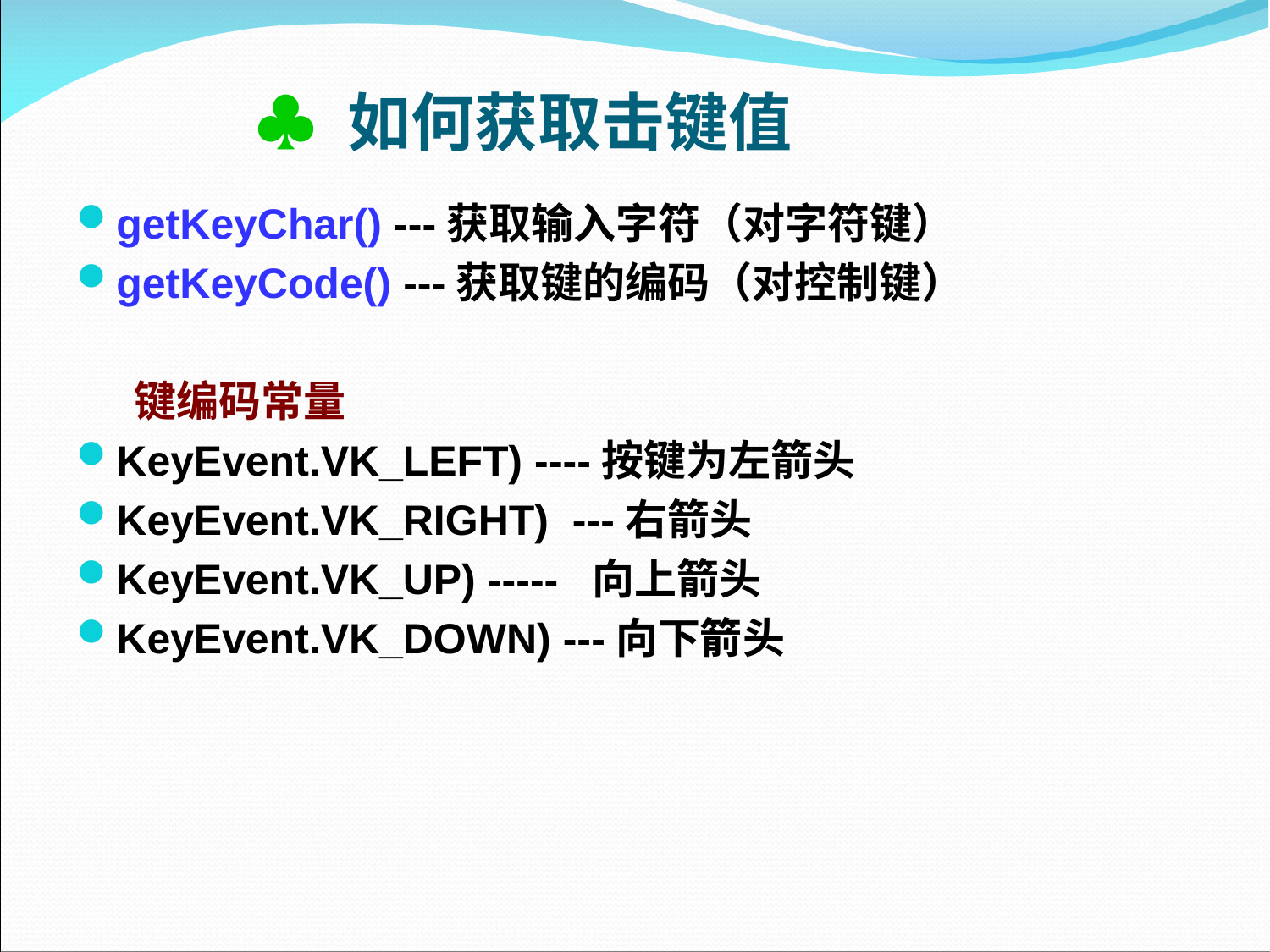

# ♣ 如何获取击键值
getKeyChar() ---获取输入字符（对字符键）
getKeyCode() ---获取键的编码（对控制键）

     键编码常量
KeyEvent.VK_LEFT) ----按键为左箭头
KeyEvent.VK_RIGHT)  ---右箭头
KeyEvent.VK_UP) -----  向上箭头
KeyEvent.VK_DOWN) ---向下箭头